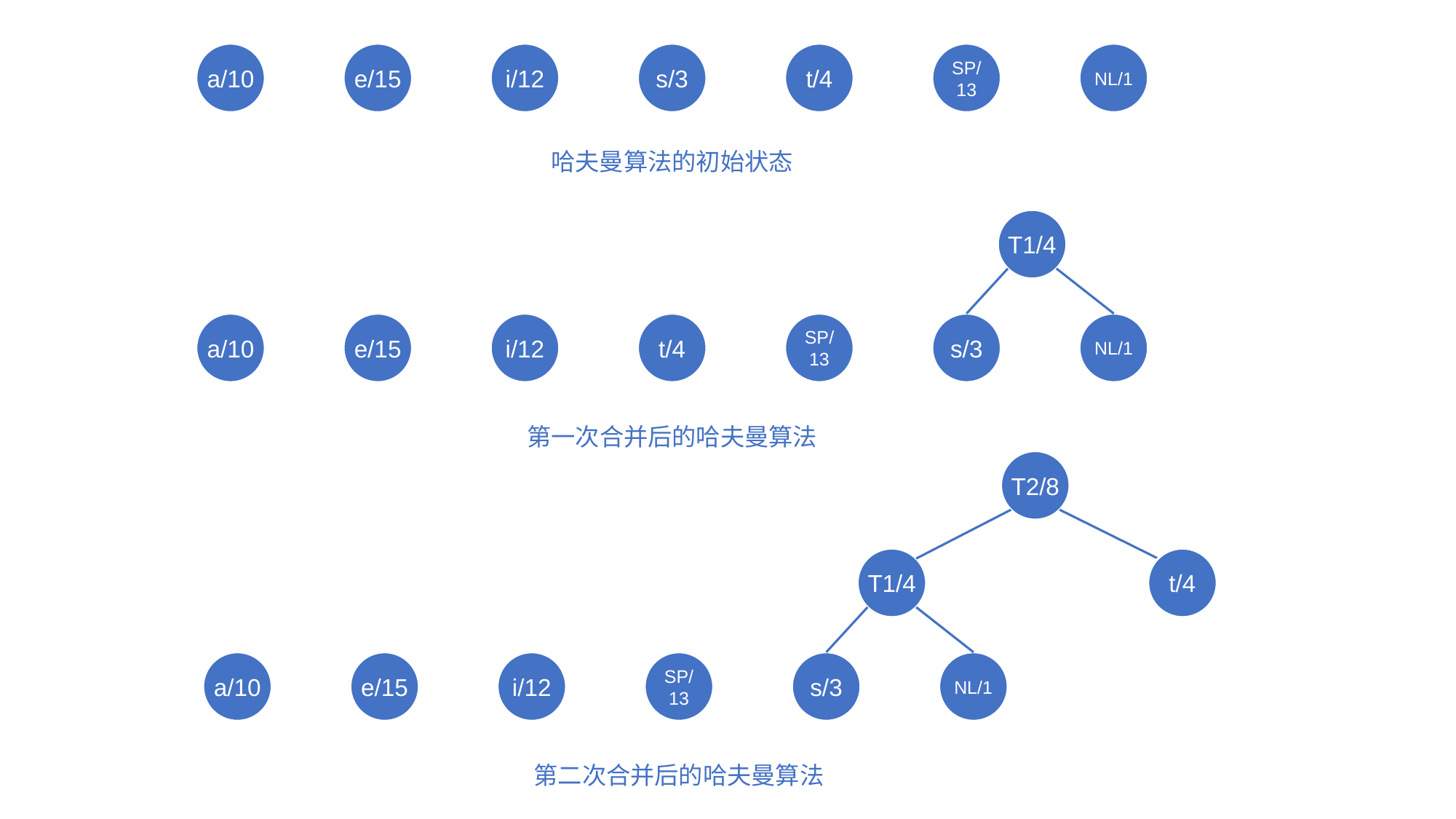

a/10
e/15
i/12
s/3
t/4
SP/13
NL/1
哈夫曼算法的初始状态
T1/4
a/10
e/15
i/12
t/4
SP/13
s/3
NL/1
第一次合并后的哈夫曼算法
T2/8
T1/4
t/4
a/10
e/15
i/12
SP/13
s/3
NL/1
第二次合并后的哈夫曼算法